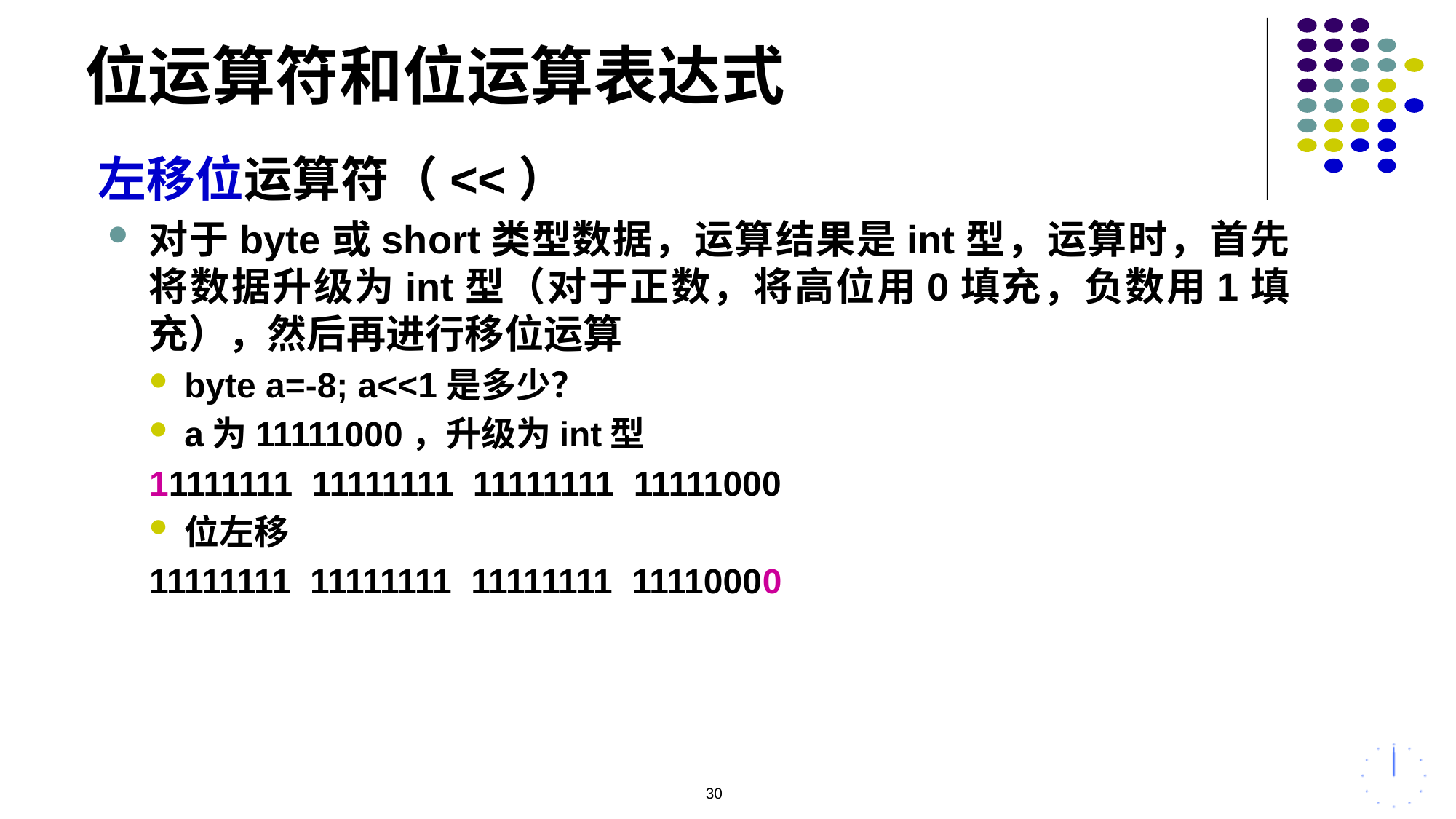

# 位运算符和位运算表达式
  左移位运算符（<<）
对于byte或short类型数据，运算结果是int型，运算时，首先将数据升级为int型（对于正数，将高位用0填充，负数用1填充），然后再进行移位运算
byte a=-8; a<<1是多少？
a为11111000，升级为int型
11111111  11111111  11111111  11111000
位左移
11111111  11111111  11111111  11110000
30